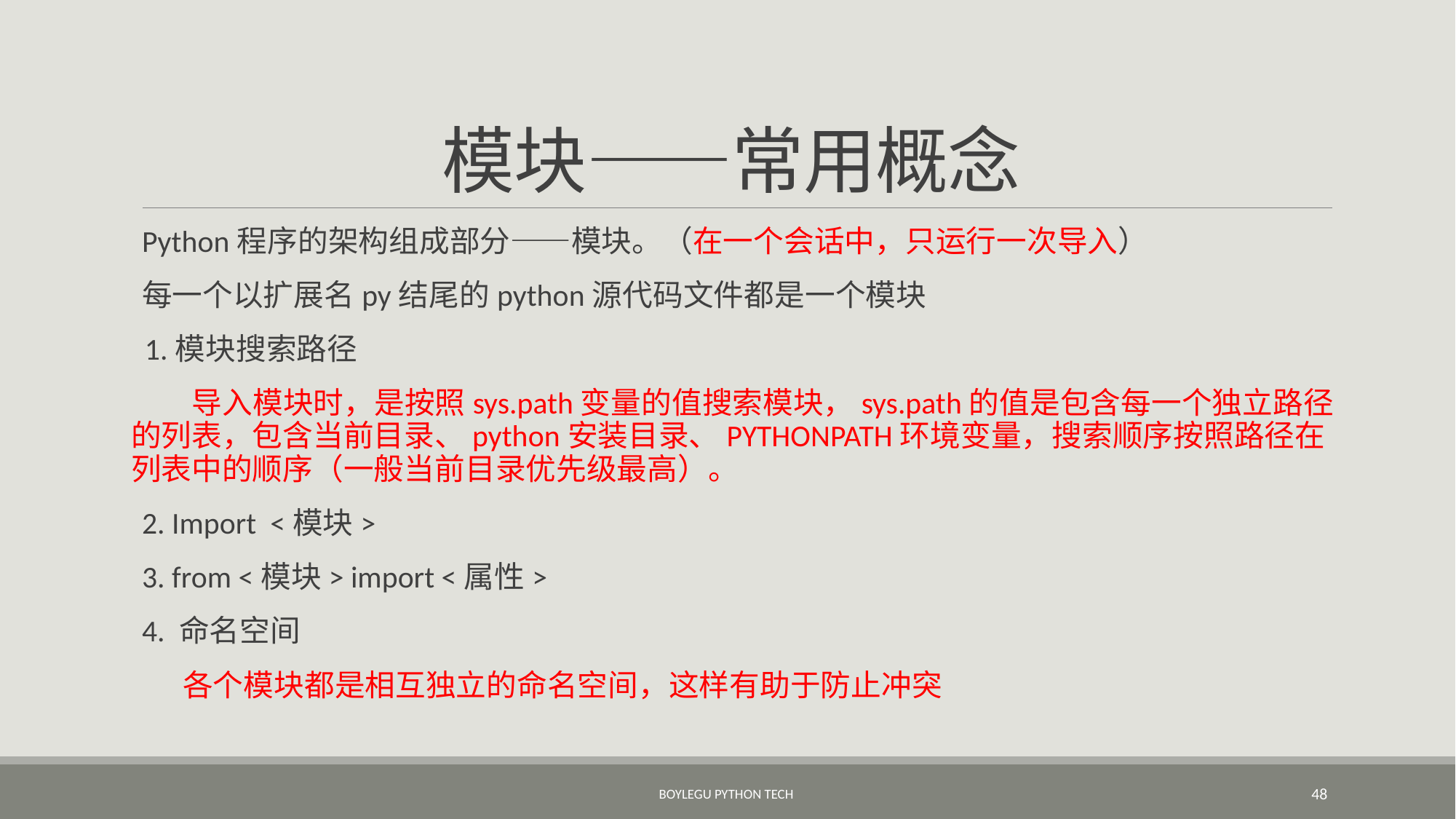

# 模块——常用概念
Python程序的架构组成部分——模块。（在一个会话中，只运行一次导入）
每一个以扩展名py结尾的python源代码文件都是一个模块
  1.模块搜索路径
        导入模块时，是按照sys.path变量的值搜索模块，sys.path的值是包含每一个独立路径的列表，包含当前目录、python安装目录、PYTHONPATH环境变量，搜索顺序按照路径在列表中的顺序（一般当前目录优先级最高）。
2. Import  <模块>
3. from <模块> import <属性>
4. 命名空间
     各个模块都是相互独立的命名空间，这样有助于防止冲突

BoyleGu Python Tech
48